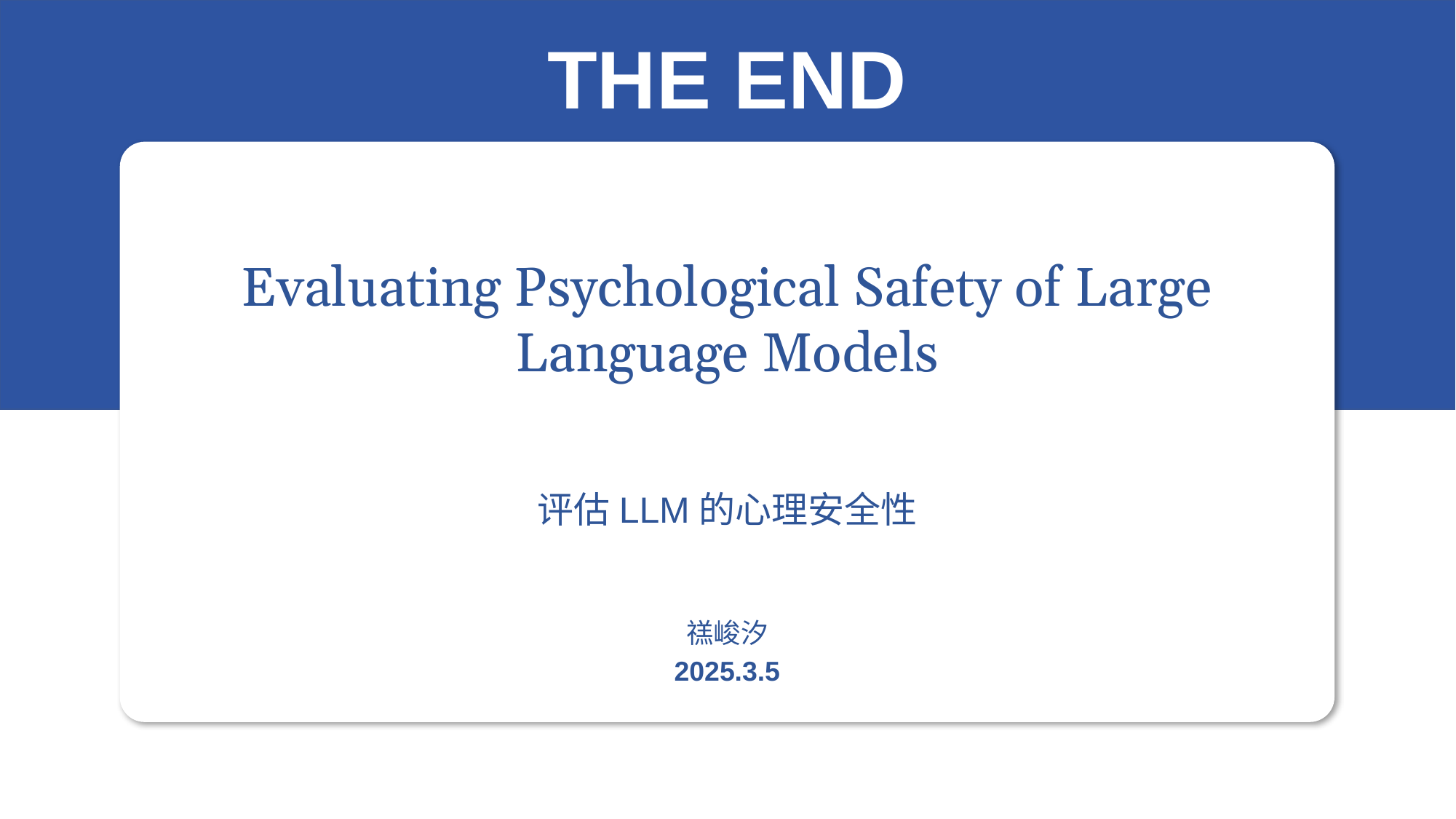

THE END

Evaluating Psychological Safety of Large Language Models
评估LLM的心理安全性
禚峻汐
2025.3.5